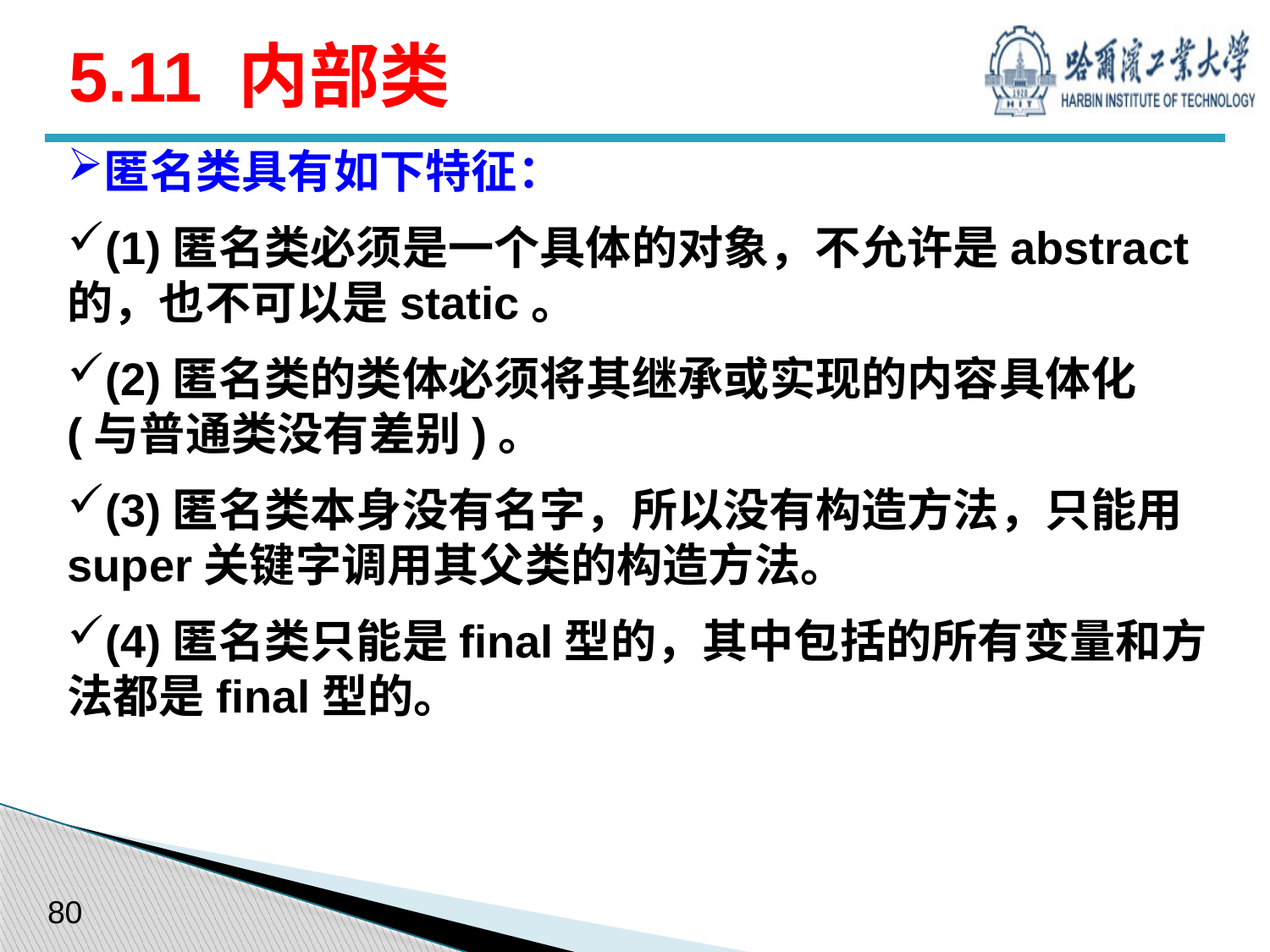

# 5.11 内部类
匿名类具有如下特征：
(1)匿名类必须是一个具体的对象，不允许是abstract的，也不可以是static。
(2)匿名类的类体必须将其继承或实现的内容具体化(与普通类没有差别)。
(3)匿名类本身没有名字，所以没有构造方法，只能用super关键字调用其父类的构造方法。
(4)匿名类只能是final型的，其中包括的所有变量和方法都是final型的。